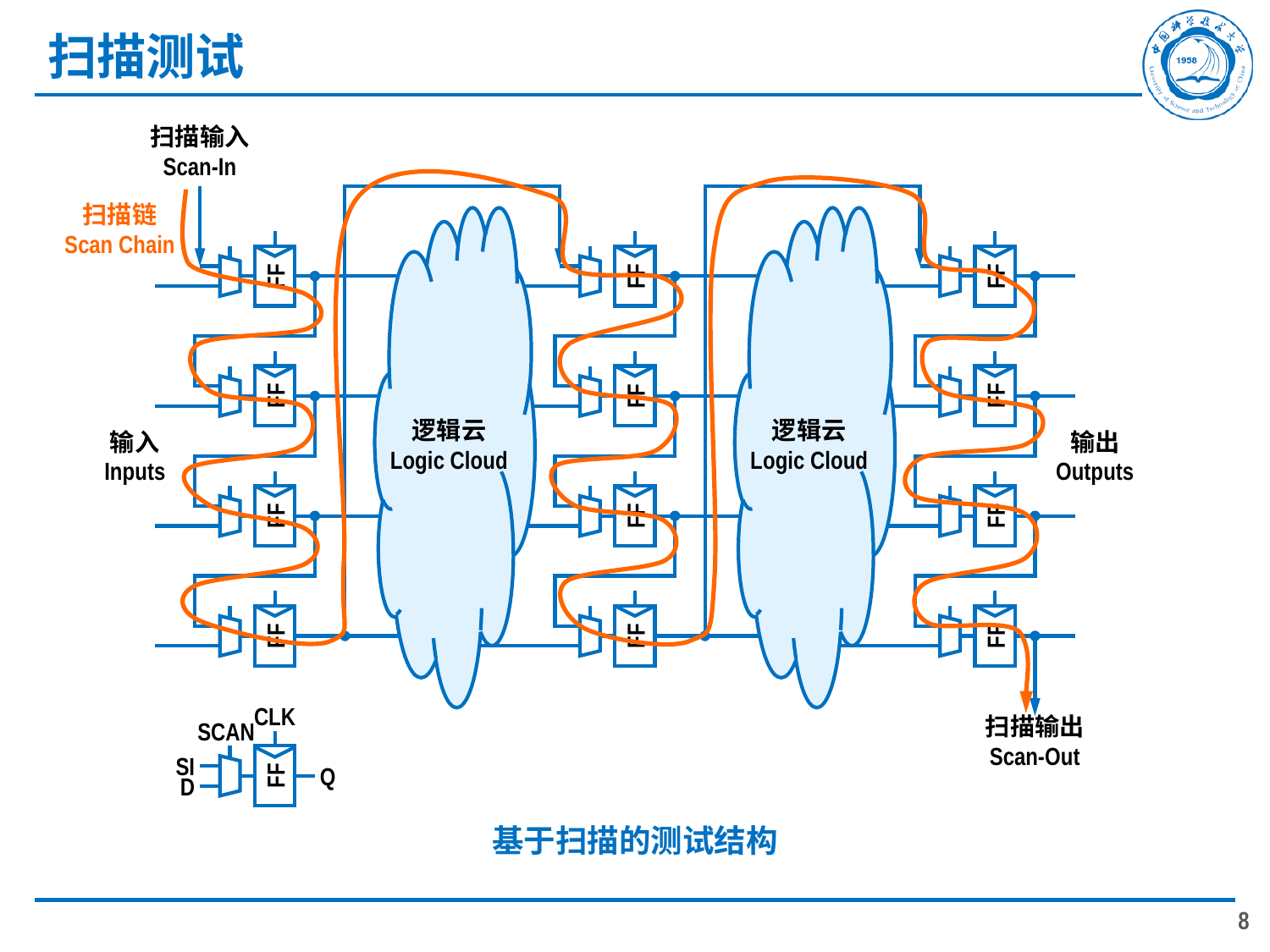

# 扫描测试
扫描输入
Scan-In

逻辑云
Logic Cloud
逻辑云
Logic Cloud
FF

FF

FF

FF

FF

FF

FF

FF

FF

FF

FF

FF

输出
Outputs
输入
Inputs
扫描输出
Scan-Out

扫描链
Scan Chain
CLK
SCAN
SI
FF

Q

D
基于扫描的测试结构
8